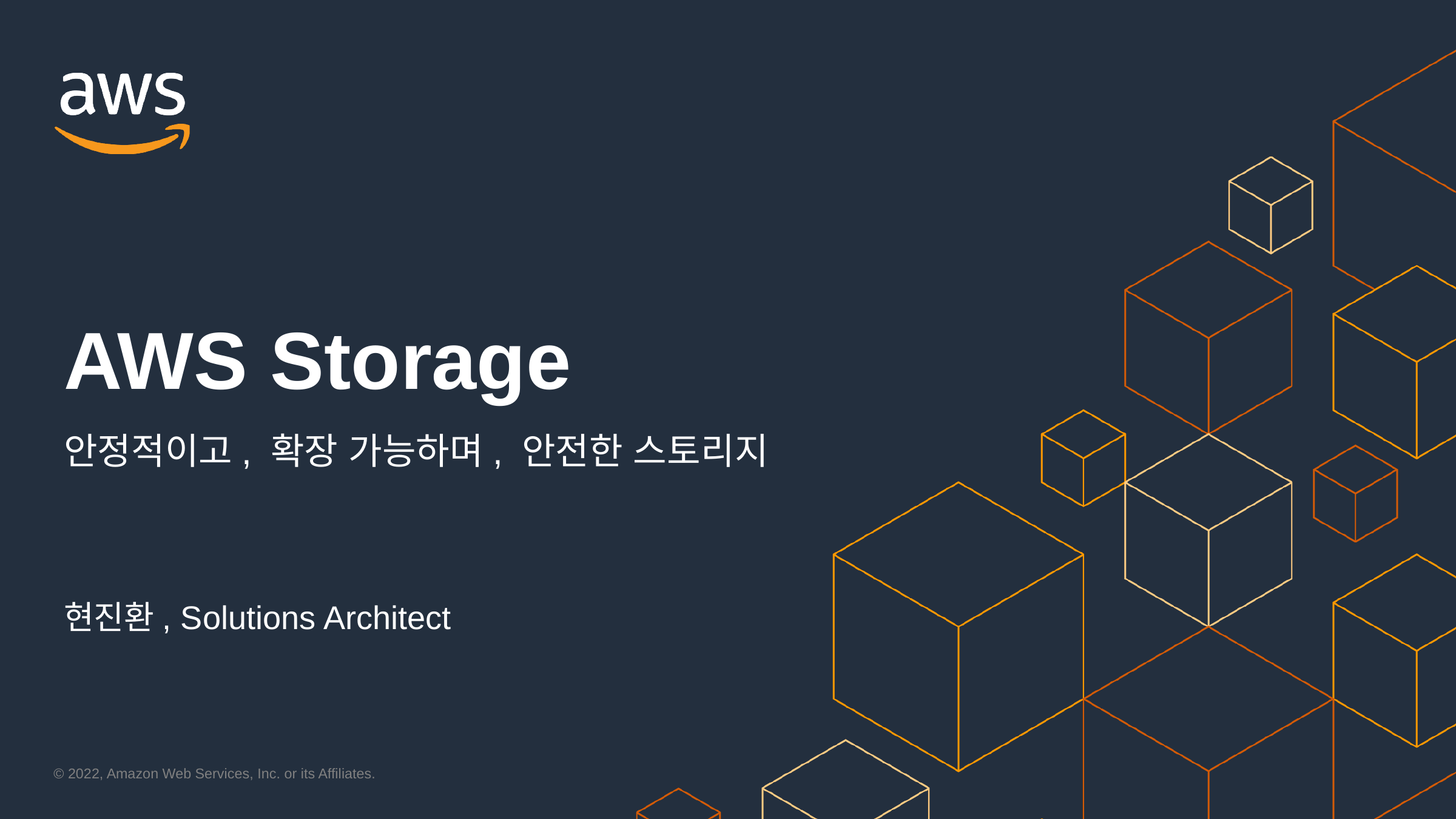

AWS Storage
안정적이고, 확장 가능하며, 안전한 스토리지
현진환, Solutions Architect